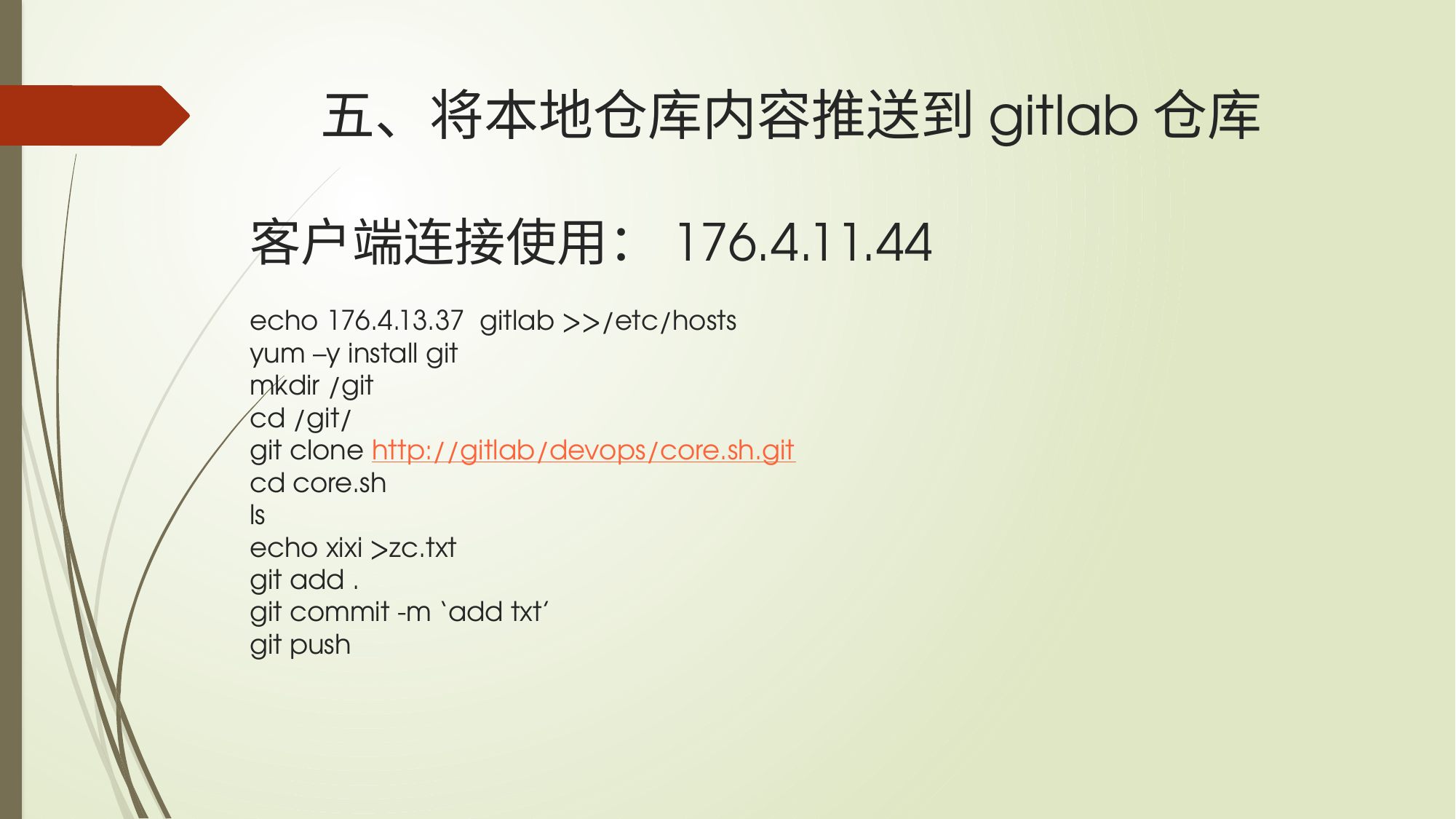

# 五、将本地仓库内容推送到gitlab仓库
客户端连接使用：176.4.11.44

echo 176.4.13.37  gitlab >>/etc/hosts
yum –y install git
mkdir /git
cd /git/
git clone http://gitlab/devops/core.sh.git
cd core.sh
ls
echo xixi >zc.txt
git add .
git commit -m ‘add txt’
git push